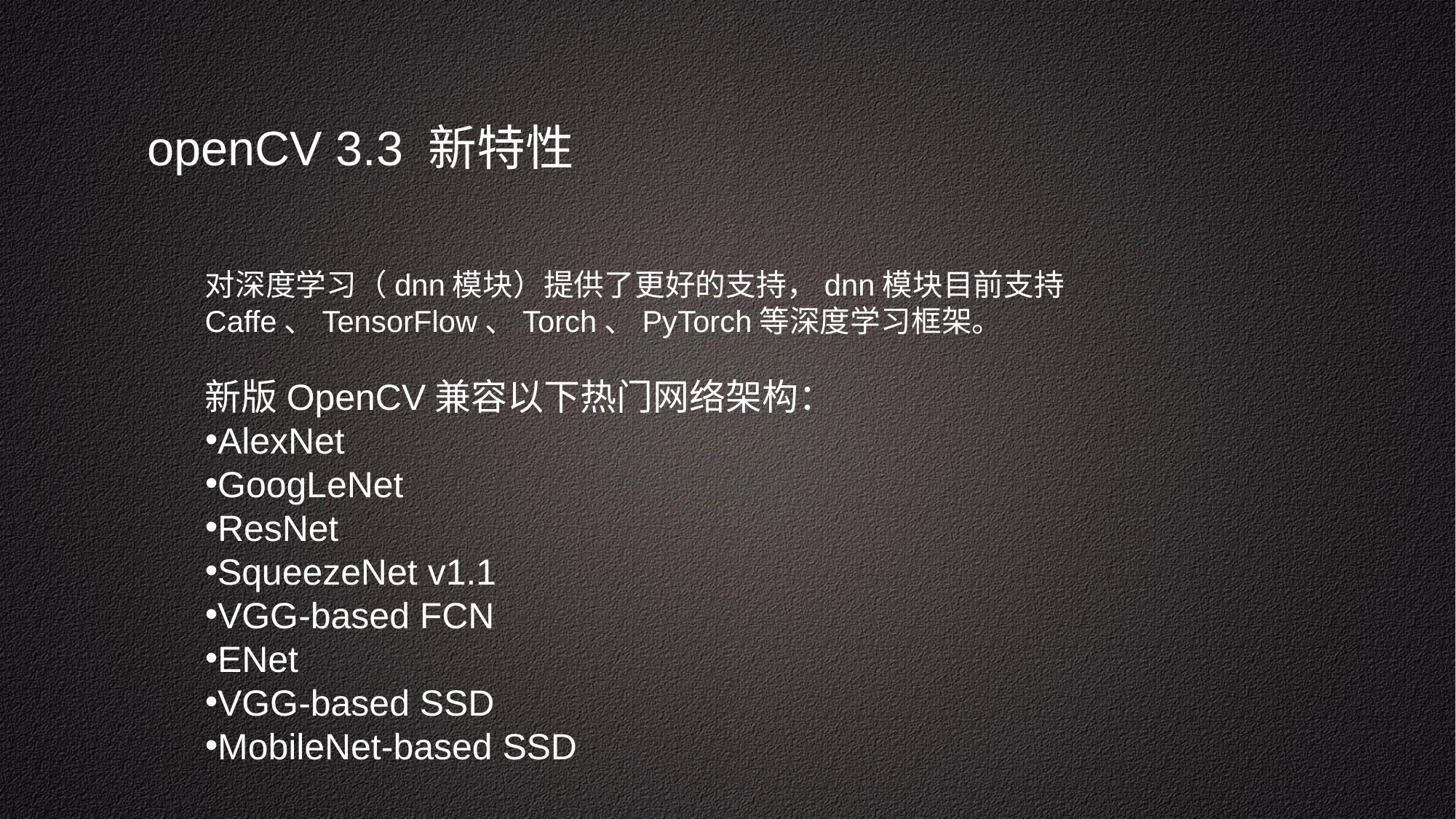

openCV 3.3 新特性
对深度学习（dnn模块）提供了更好的支持，dnn模块目前支持Caffe、TensorFlow、Torch、PyTorch等深度学习框架。
新版OpenCV兼容以下热门网络架构：
AlexNet
GoogLeNet
ResNet
SqueezeNet v1.1
VGG-based FCN
ENet
VGG-based SSD
MobileNet-based SSD